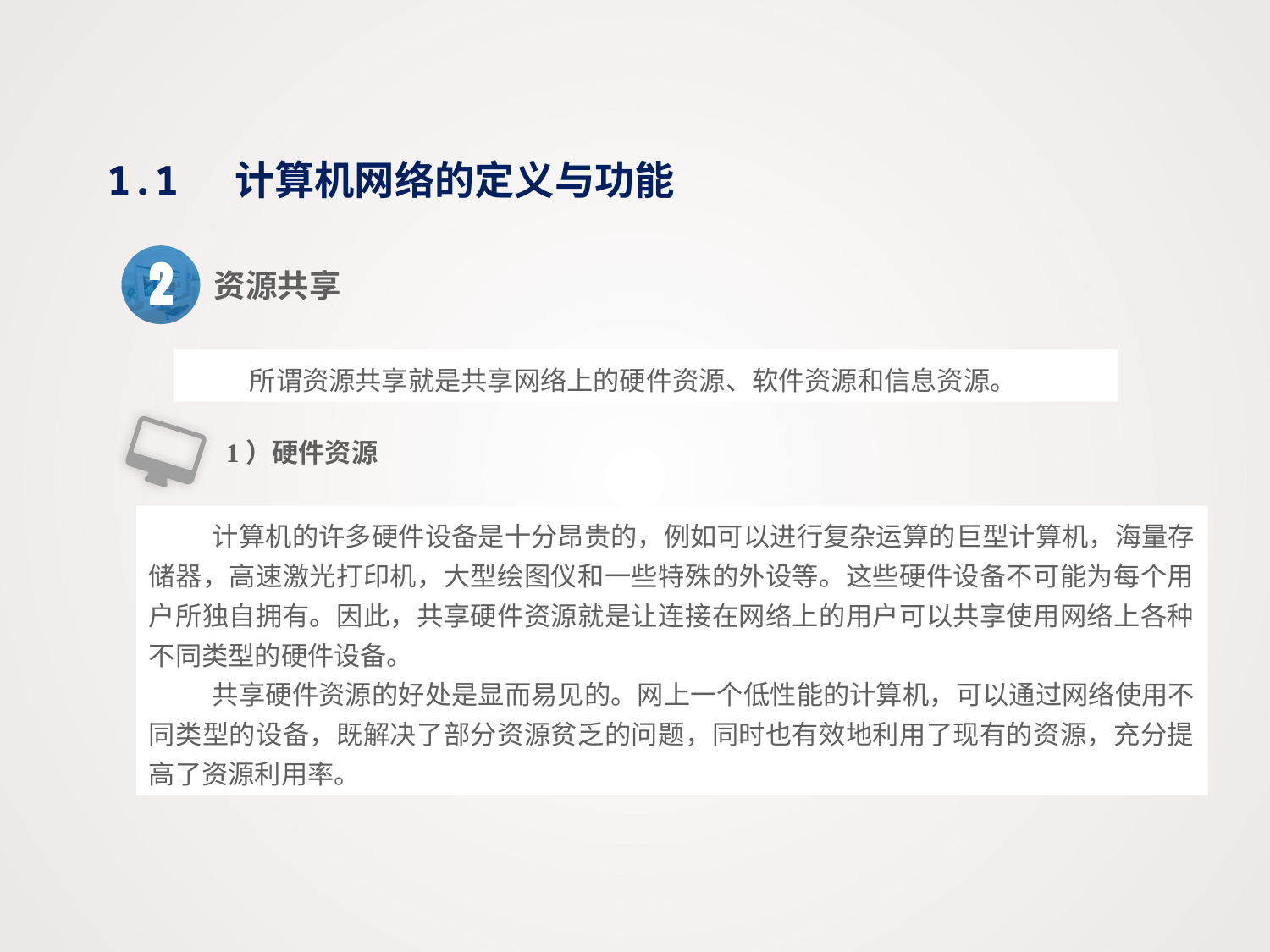

1.1　 计算机网络的定义与功能

2
资源共享
所谓资源共享就是共享网络上的硬件资源、软件资源和信息资源。

1）硬件资源
计算机的许多硬件设备是十分昂贵的，例如可以进行复杂运算的巨型计算机，海量存储器，高速激光打印机，大型绘图仪和一些特殊的外设等。这些硬件设备不可能为每个用户所独自拥有。因此，共享硬件资源就是让连接在网络上的用户可以共享使用网络上各种不同类型的硬件设备。
共享硬件资源的好处是显而易见的。网上一个低性能的计算机，可以通过网络使用不同类型的设备，既解决了部分资源贫乏的问题，同时也有效地利用了现有的资源，充分提高了资源利用率。